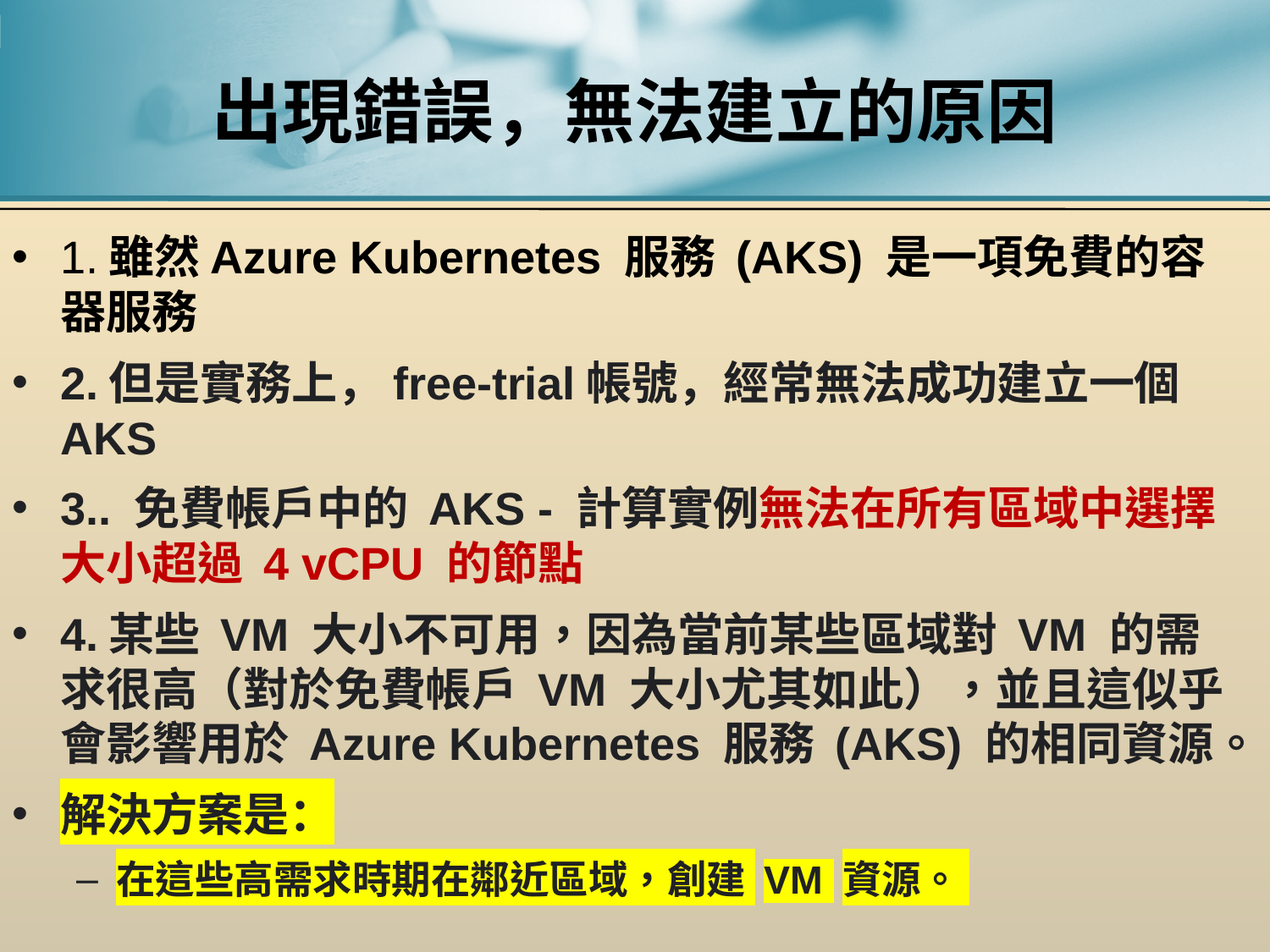

# 出現錯誤，無法建立的原因
1.雖然Azure Kubernetes 服務 (AKS) 是一項免費的容器服務
2.但是實務上，free-trial帳號，經常無法成功建立一個AKS
3.. 免費帳戶中的 AKS - 計算實例無法在所有區域中選擇大小超過 4 vCPU 的節點
4.某些 VM 大小不可用，因為當前某些區域對 VM 的需求很高（對於免費帳戶 VM 大小尤其如此），並且這似乎會影響用於 Azure Kubernetes 服務 (AKS) 的相同資源。
解決方案是：
在這些高需求時期在鄰近區域，創建 VM 資源。